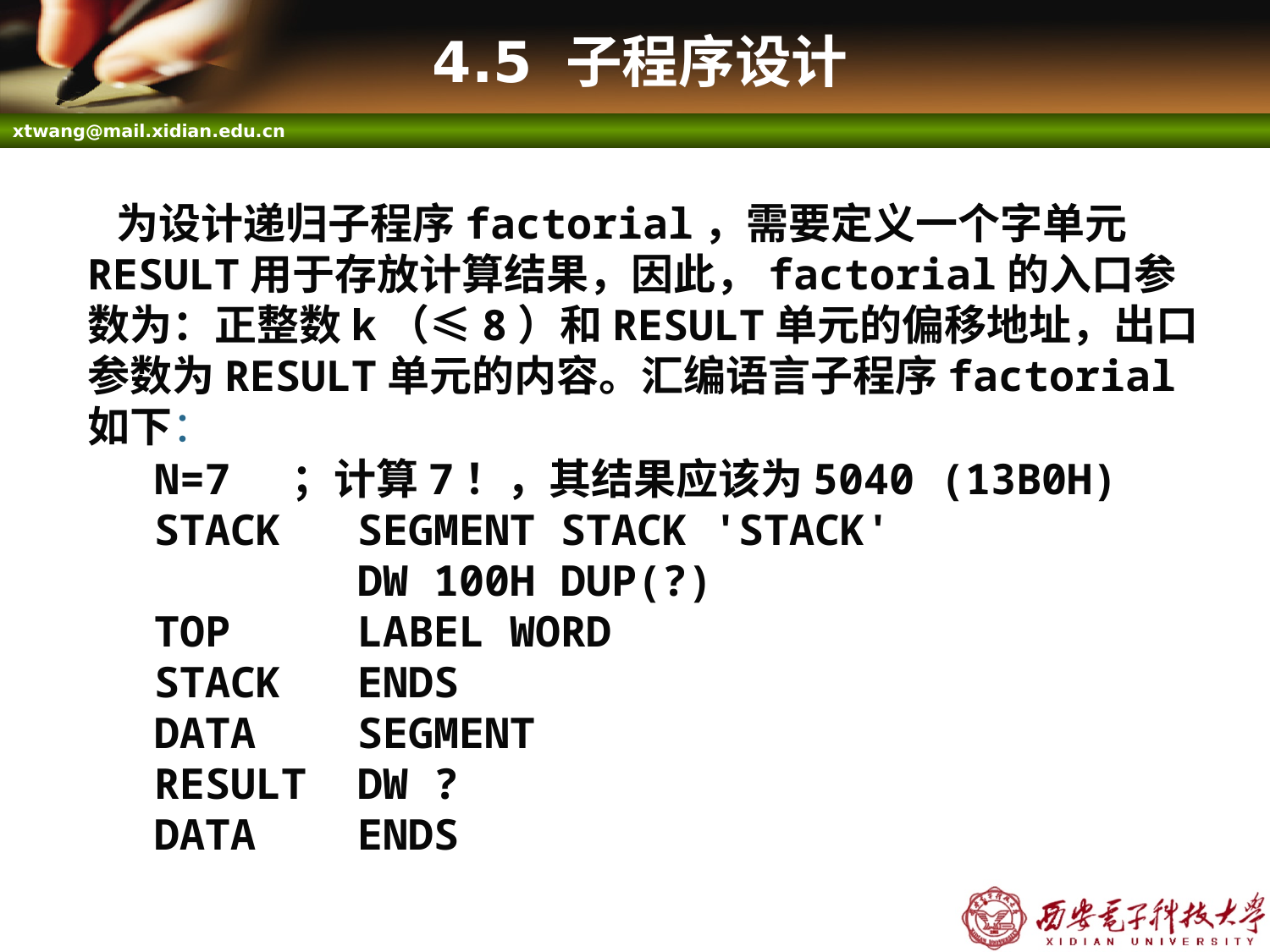

# 4.5 子程序设计
  为设计递归子程序factorial，需要定义一个字单元RESULT用于存放计算结果，因此，factorial的入口参数为：正整数k（≤8）和RESULT单元的偏移地址，出口参数为RESULT单元的内容。汇编语言子程序factorial如下：
N=7  ；计算7！，其结果应该为5040 (13B0H)
STACK   SEGMENT STACK 'STACK'
        DW 100H DUP(?)
TOP     LABEL WORD
STACK   ENDS
DATA    SEGMENT
RESULT  DW ?
DATA    ENDS